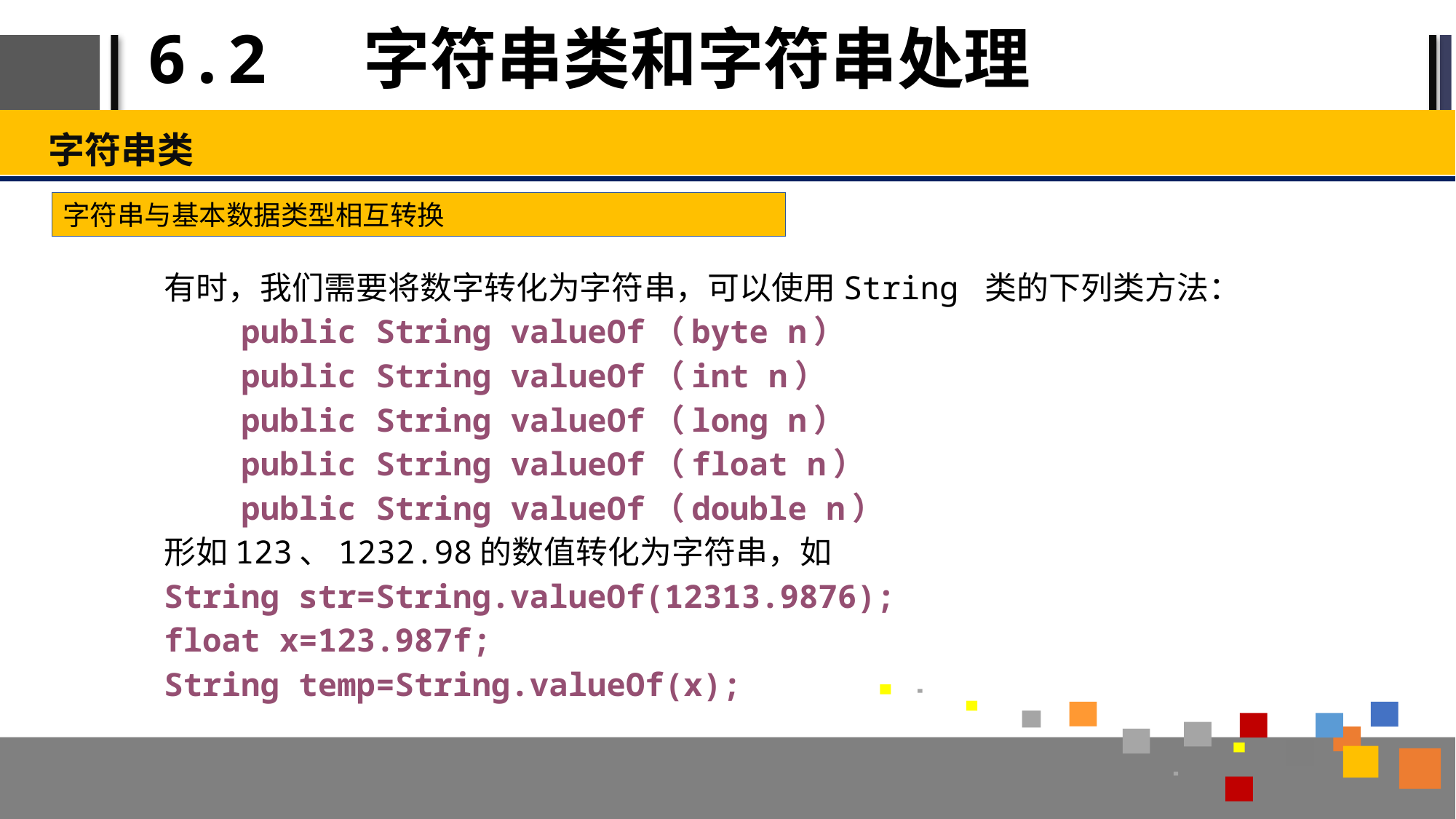

# 6.2  字符串类和字符串处理

字符串类

字符串与基本数据类型相互转换
有时，我们需要将数字转化为字符串，可以使用String 类的下列类方法：
    public String valueOf（byte n）
    public String valueOf（int n）
    public String valueOf（long n）
    public String valueOf（float n）
    public String valueOf（double n）
形如123、1232.98的数值转化为字符串，如
String str=String.valueOf(12313.9876);
float x=123.987f;
String temp=String.valueOf(x);